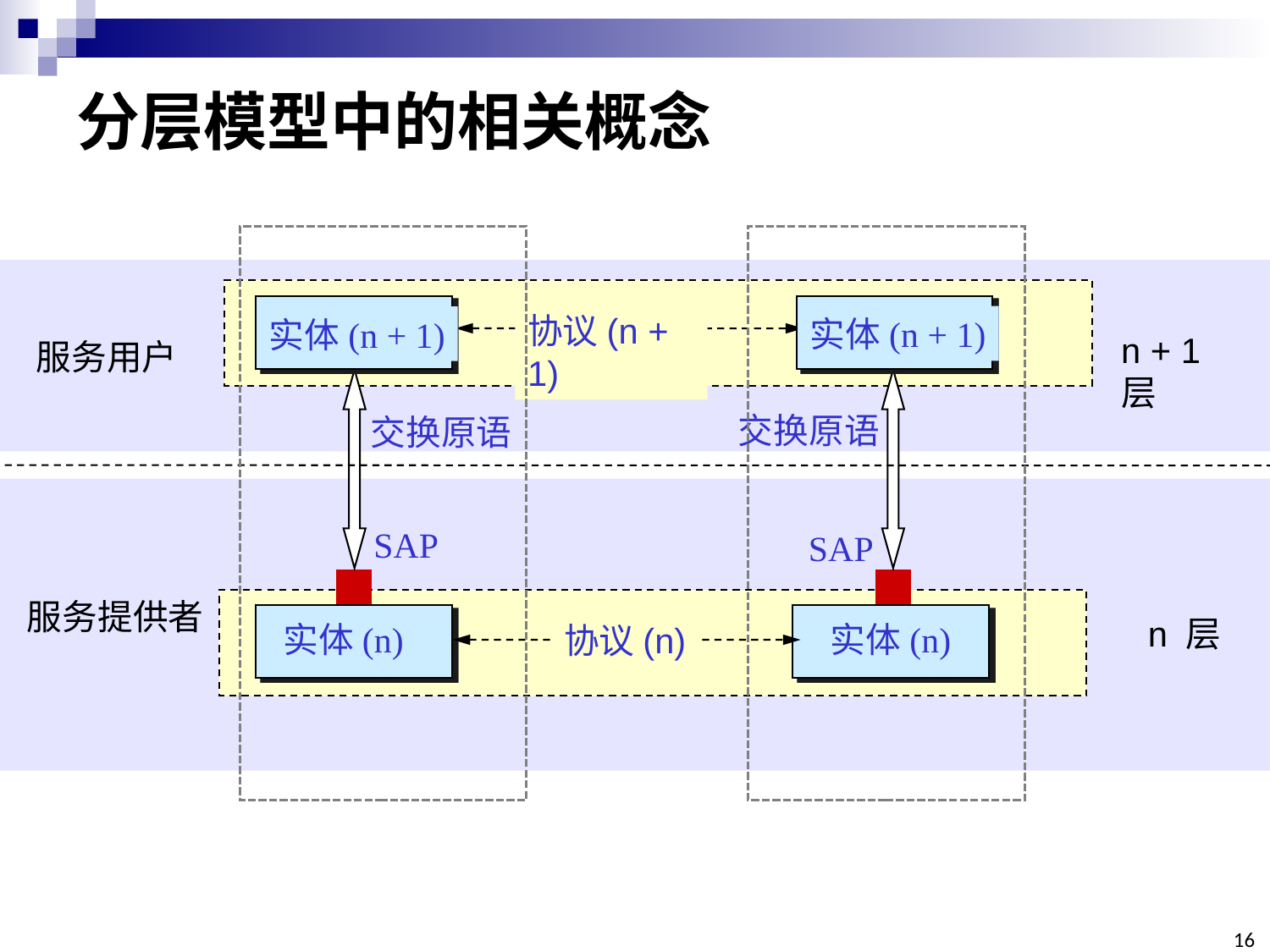

# 分层模型中的相关概念

协议(n + 1)
实体(n + 1)
实体(n + 1)
n + 1 层
服务用户

交换原语
交换原语

SAP
SAP

服务提供者

n 层
实体(n)
实体(n)
协议(n)

16